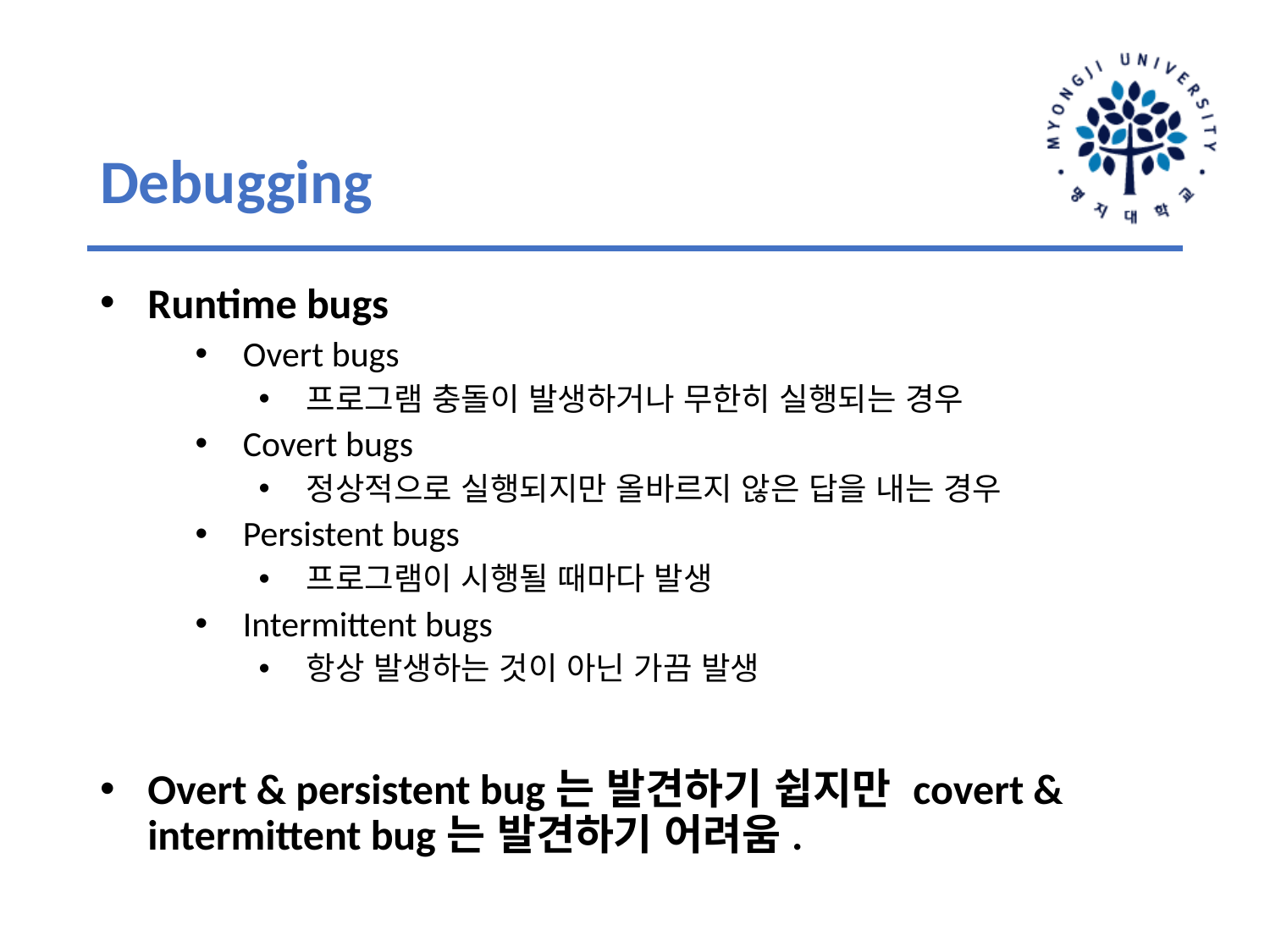

# Debugging
Runtime bugs
Overt bugs
프로그램 충돌이 발생하거나 무한히 실행되는 경우
Covert bugs
정상적으로 실행되지만 올바르지 않은 답을 내는 경우
Persistent bugs
프로그램이 시행될 때마다 발생
Intermittent bugs
항상 발생하는 것이 아닌 가끔 발생

Overt & persistent bug는 발견하기 쉽지만 covert & intermittent bug는 발견하기 어려움.